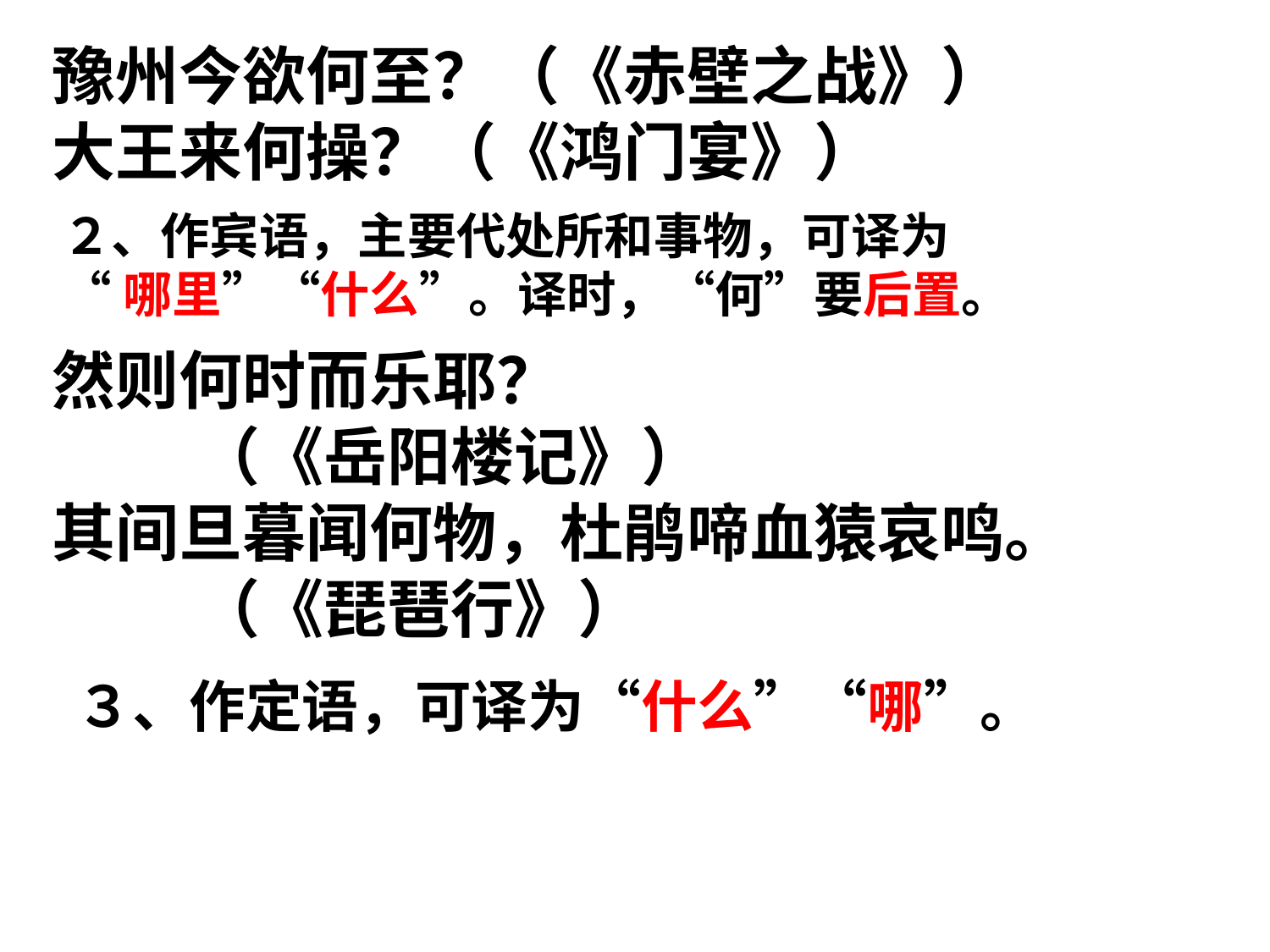

豫州今欲何至？（《赤壁之战》）
大王来何操？（《鸿门宴》）

然则何时而乐耶？
         （《岳阳楼记》）
其间旦暮闻何物，杜鹃啼血猿哀鸣。
         （《琵琶行》）

２、作宾语，主要代处所和事物，可译为
“哪里”“什么”。译时，“何”要后置。
３、作定语，可译为“什么”“哪”。